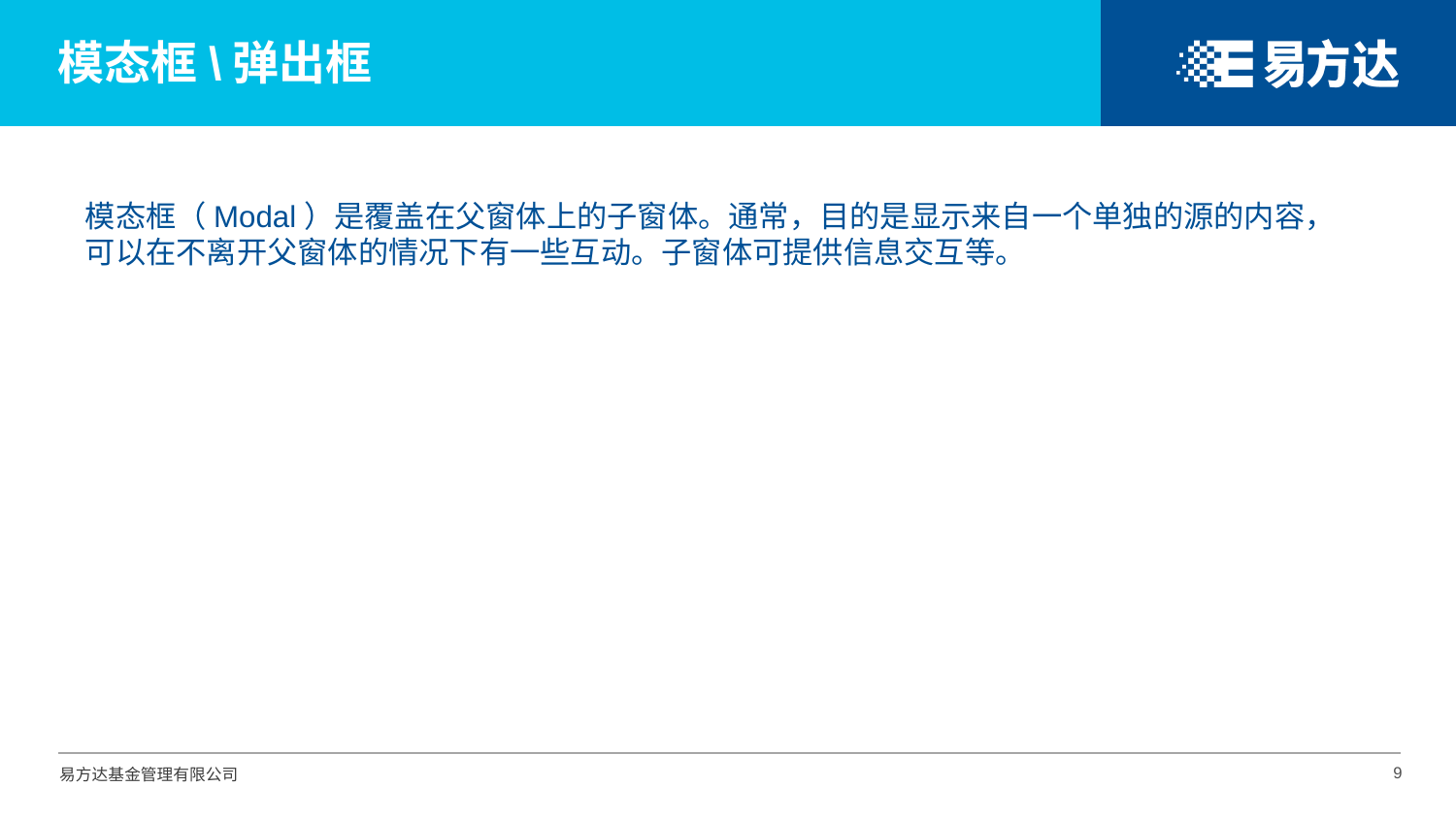

# 模态框\弹出框
模态框（Modal）是覆盖在父窗体上的子窗体。通常，目的是显示来自一个单独的源的内容，可以在不离开父窗体的情况下有一些互动。子窗体可提供信息交互等。